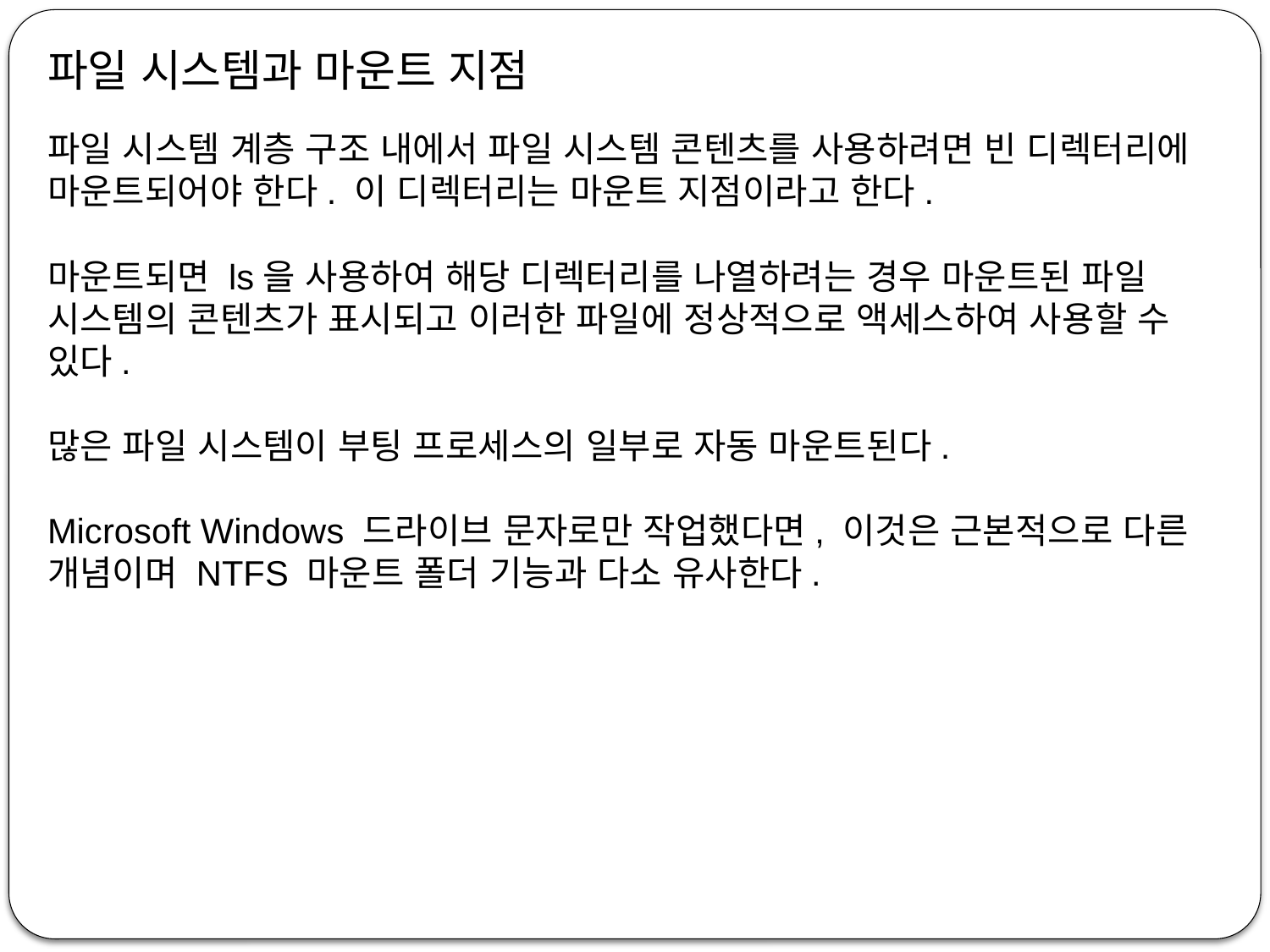

파일 시스템과 마운트 지점

파일 시스템 계층 구조 내에서 파일 시스템 콘텐츠를 사용하려면 빈 디렉터리에 마운트되어야 한다. 이 디렉터리는 마운트 지점이라고 한다.

마운트되면 ls을 사용하여 해당 디렉터리를 나열하려는 경우 마운트된 파일 시스템의 콘텐츠가 표시되고 이러한 파일에 정상적으로 액세스하여 사용할 수 있다.

많은 파일 시스템이 부팅 프로세스의 일부로 자동 마운트된다.

Microsoft Windows 드라이브 문자로만 작업했다면, 이것은 근본적으로 다른 개념이며 NTFS 마운트 폴더 기능과 다소 유사한다.